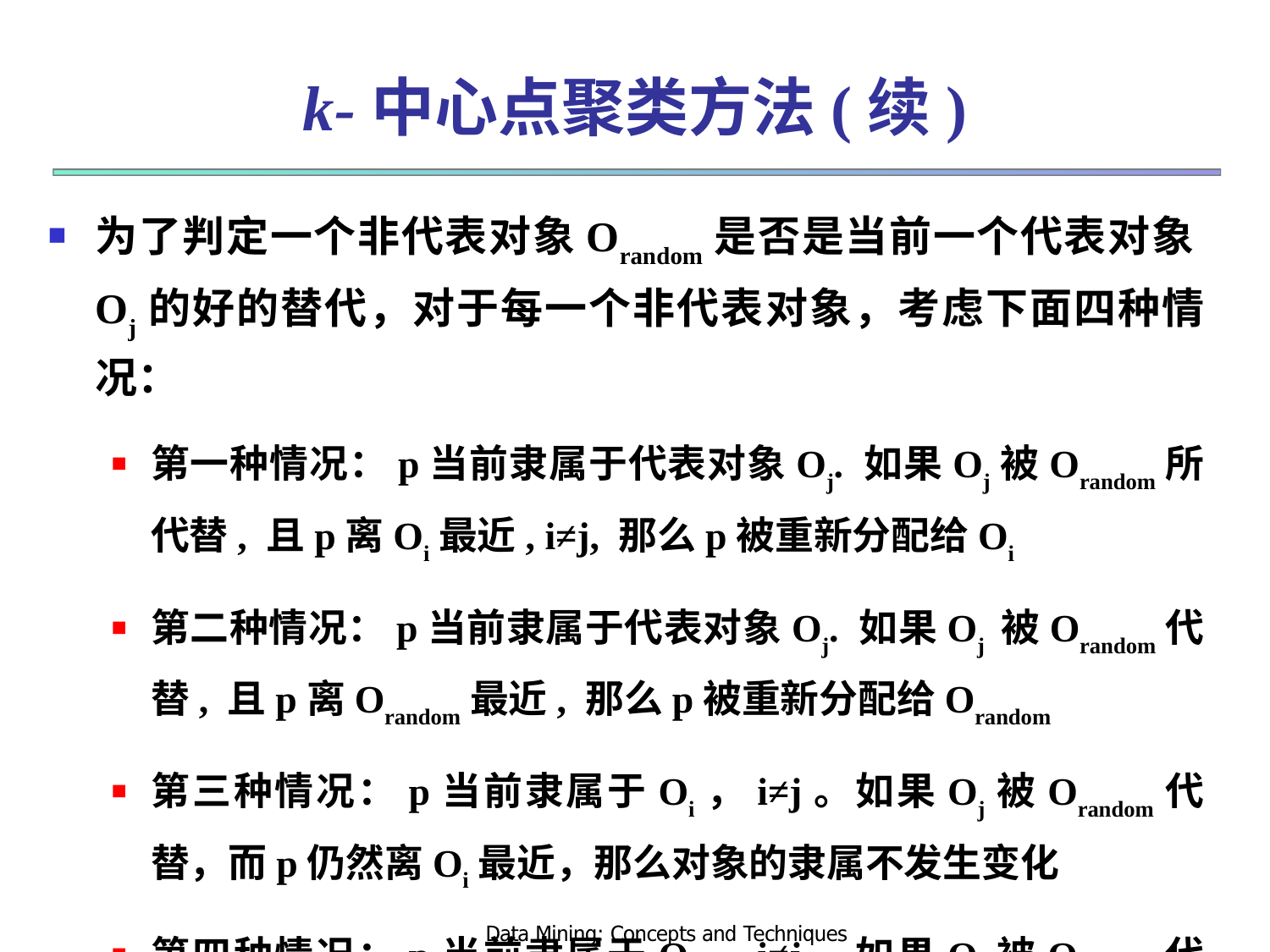

# k-中心点聚类方法(续)
为了判定一个非代表对象Orandom是否是当前一个代表对象Oj的好的替代，对于每一个非代表对象，考虑下面四种情况：
第一种情况：p当前隶属于代表对象Oj. 如果Oj被Orandom所代替, 且p离Oi最近, i≠j, 那么p被重新分配给Oi
第二种情况：p当前隶属于代表对象Oj. 如果Oj 被Orandom代替, 且p离Orandom最近, 那么p被重新分配给Orandom
第三种情况：p当前隶属于Oi，i≠j。如果Oj被Orandom代替，而p仍然离Oi最近，那么对象的隶属不发生变化
第四种情况：p当前隶属于Oi，i≠j。如果Oj被Orandom代替，且p离Orandom最近，那么p被重新分配给Orandom
Data Mining: Concepts and Techniques
25